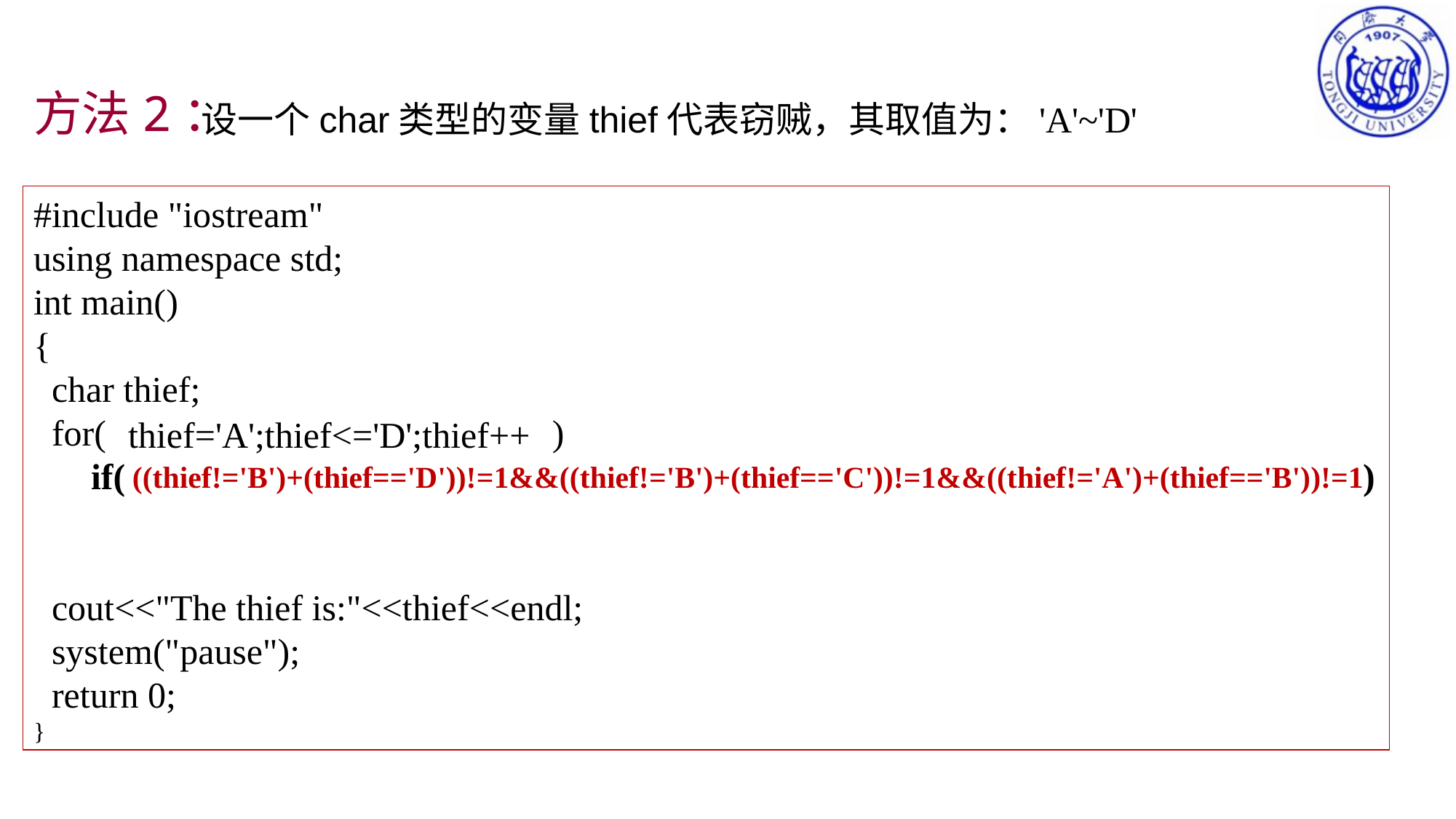

方法2：
设一个char类型的变量thief代表窃贼，其取值为：'A'~'D'
#include "iostream"
using namespace std;
int main()
{
  char thief;
  for(                                                 )
       if(                                                                                                                                        )
  cout<<"The thief is:"<<thief<<endl;
  system("pause");
  return 0;
}
thief='A';thief<='D';thief++
((thief!='B')+(thief=='D'))!=1&&((thief!='B')+(thief=='C'))!=1&&((thief!='A')+(thief=='B'))!=1